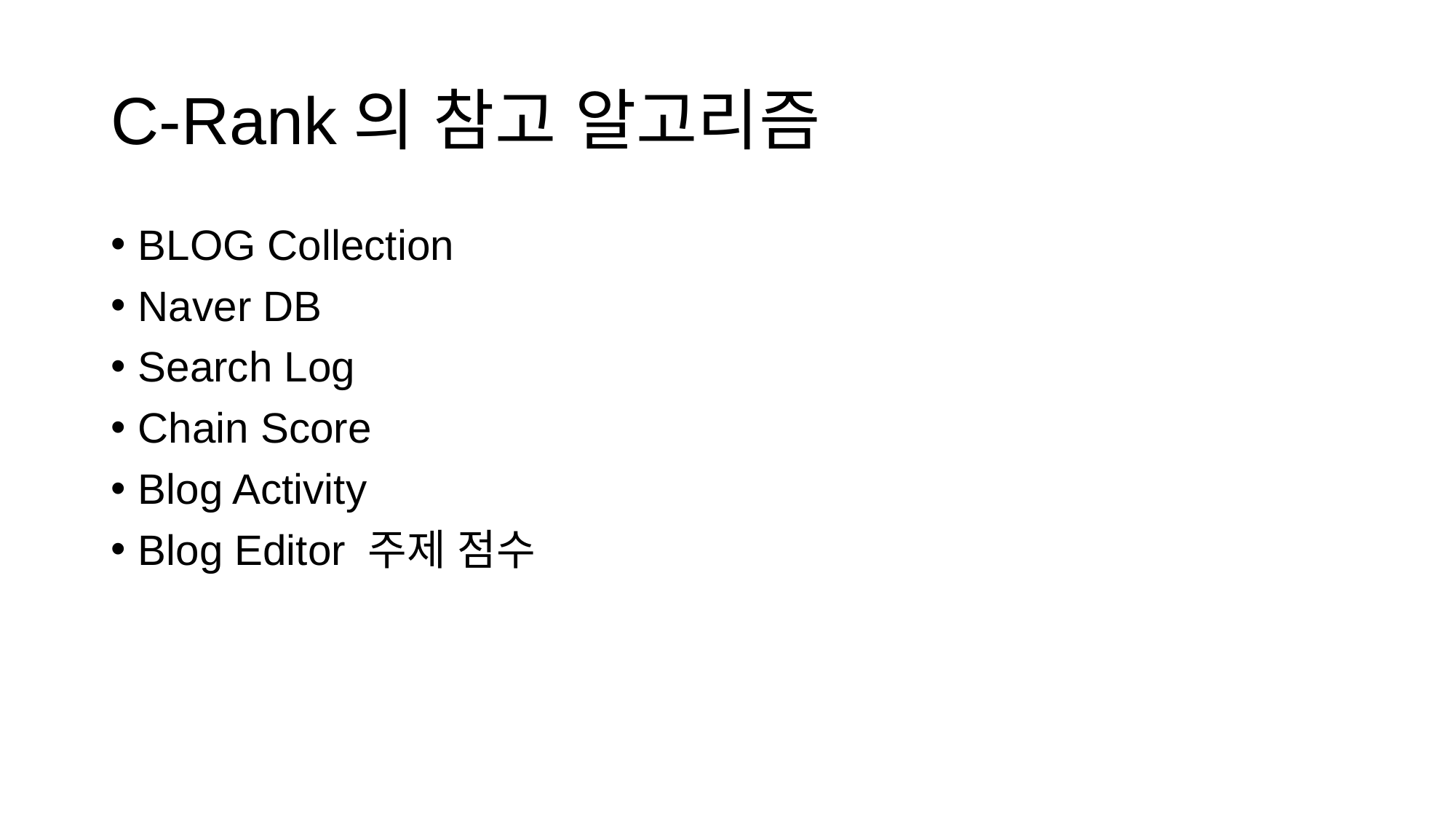

# C-Rank의 참고 알고리즘
BLOG Collection
Naver DB
Search Log
Chain Score
Blog Activity
Blog Editor 주제 점수